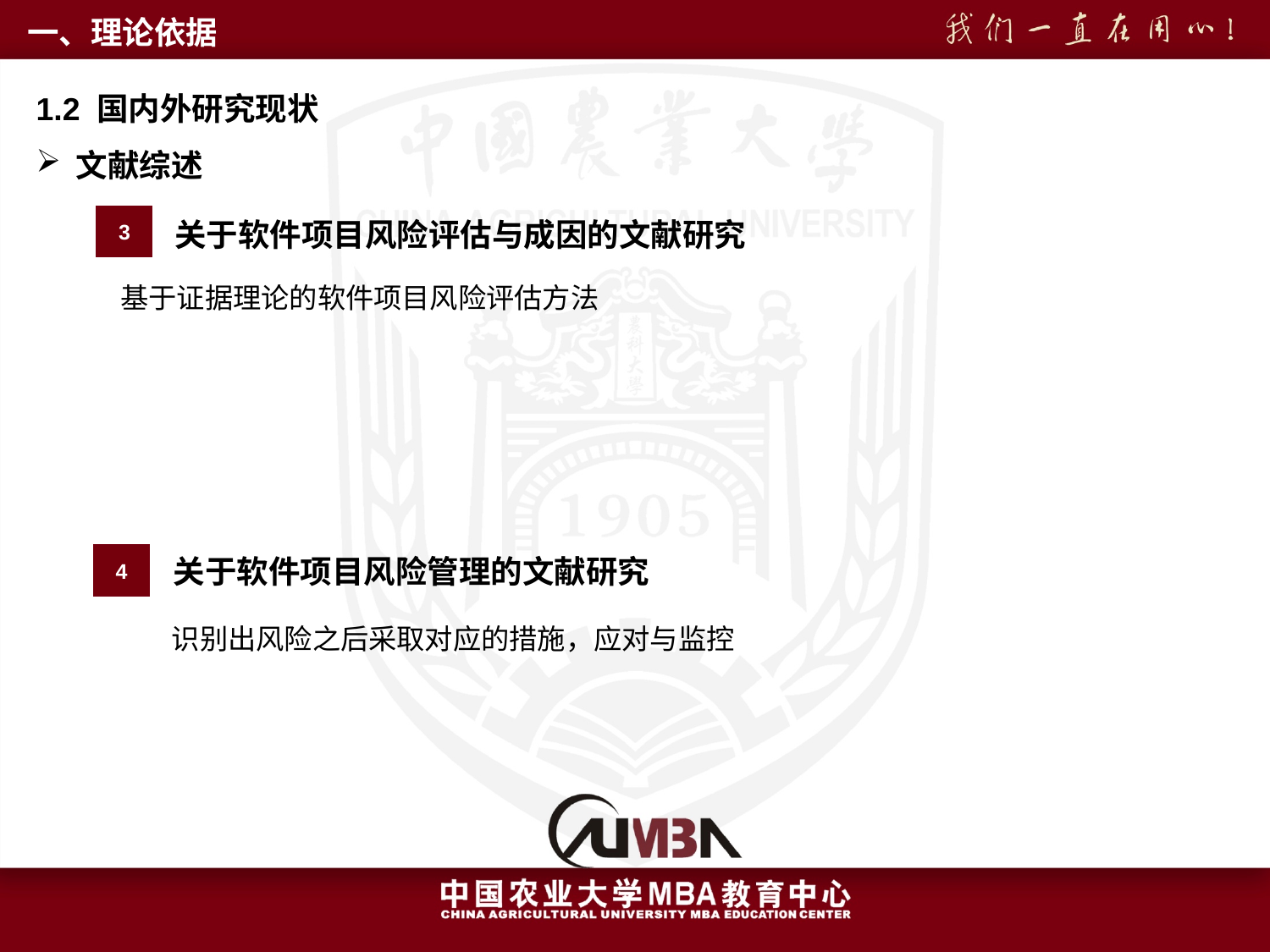

一、理论依据
1.2 国内外研究现状
文献综述
3
关于软件项目风险评估与成因的文献研究
基于证据理论的软件项目风险评估方法
4
关于软件项目风险管理的文献研究
   识别出风险之后采取对应的措施，应对与监控